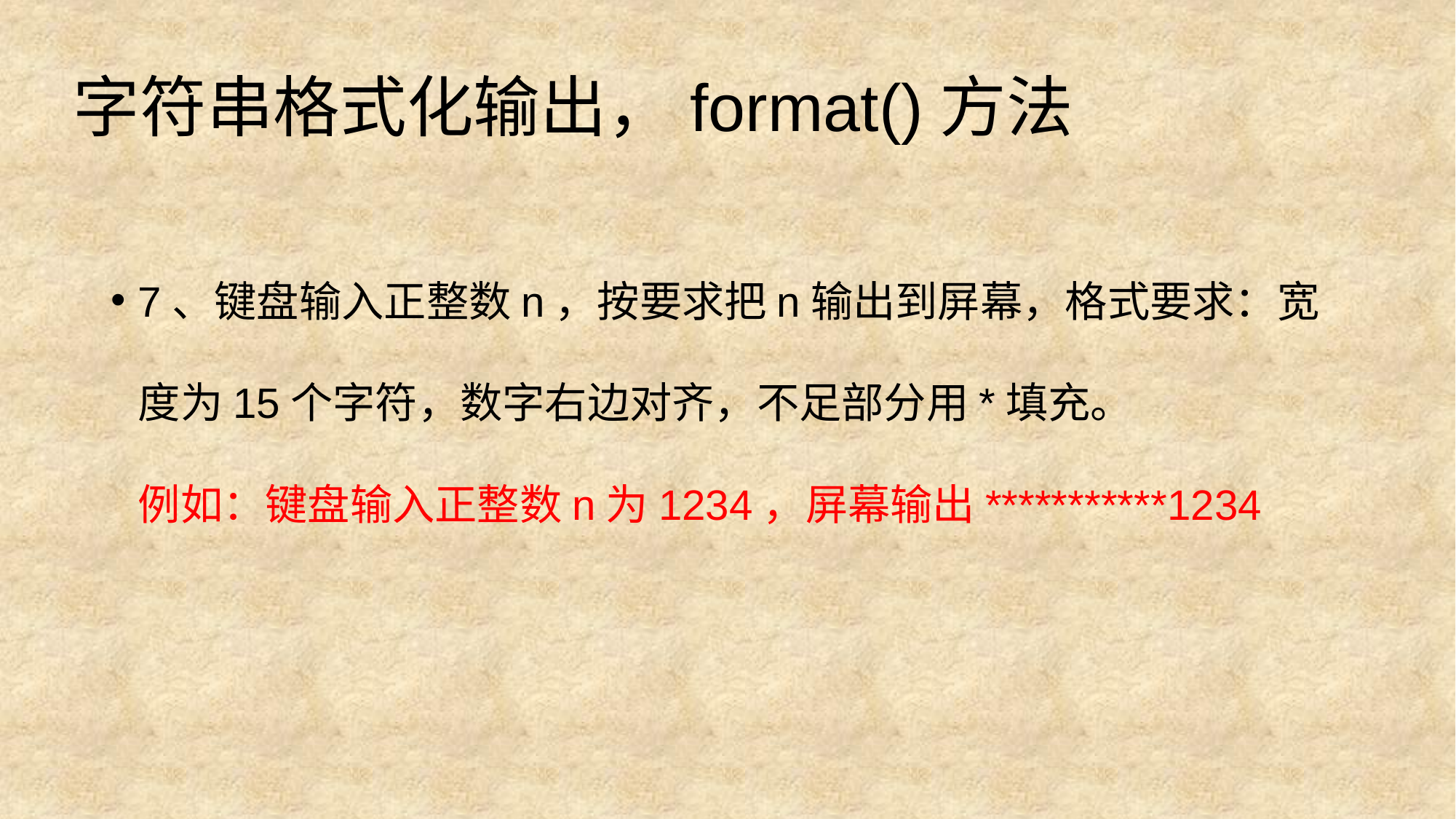

# 字符串格式化输出，format()方法
7、键盘输入正整数n，按要求把n输出到屏幕，格式要求：宽度为15个字符，数字右边对齐，不足部分用*填充。
例如：键盘输入正整数n为1234，屏幕输出***********1234